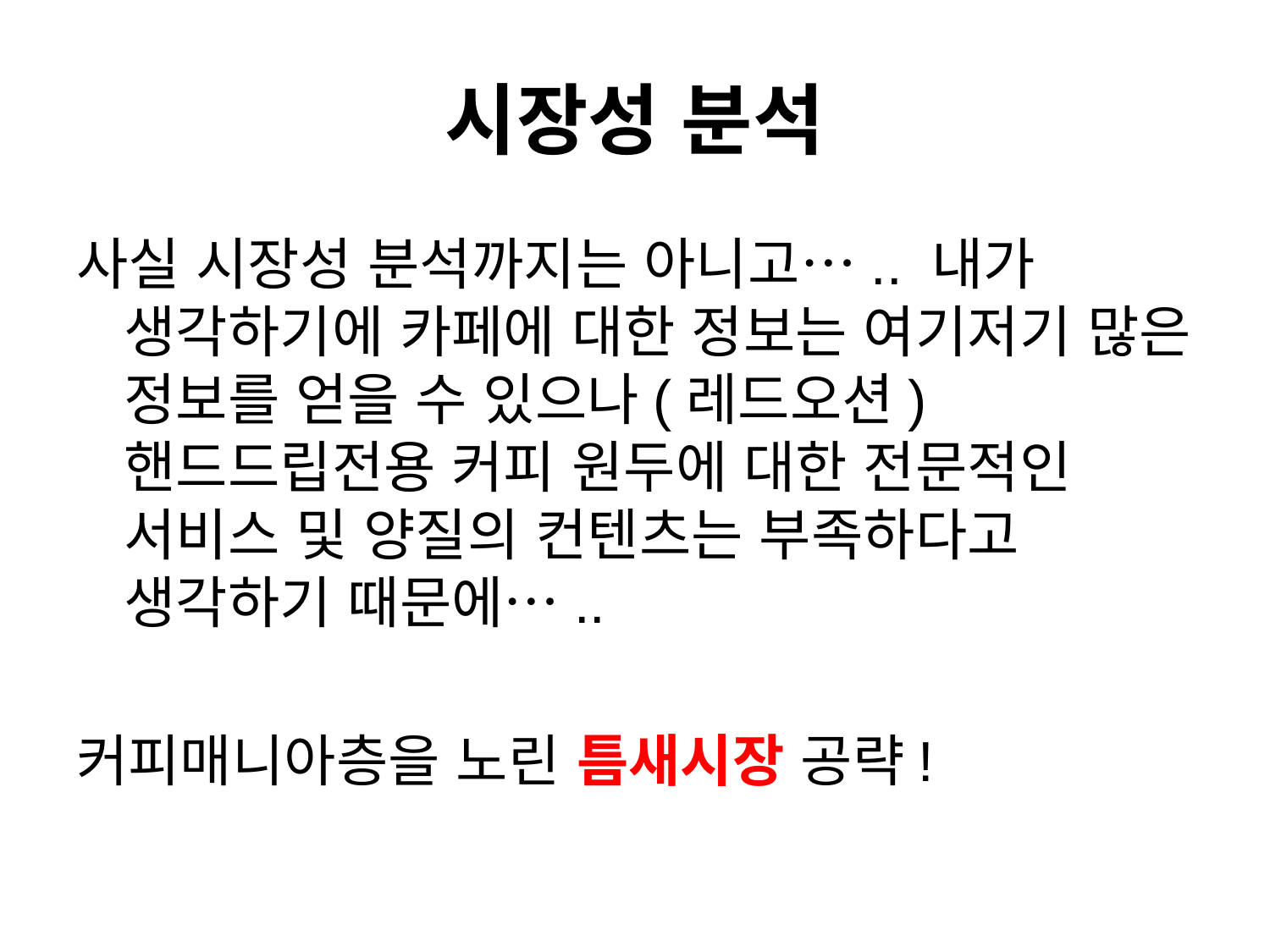

# 시장성 분석
사실 시장성 분석까지는 아니고….. 내가 생각하기에 카페에 대한 정보는 여기저기 많은 정보를 얻을 수 있으나(레드오션) 핸드드립전용 커피 원두에 대한 전문적인 서비스 및 양질의 컨텐츠는 부족하다고 생각하기 때문에…..

커피매니아층을 노린 틈새시장 공략!